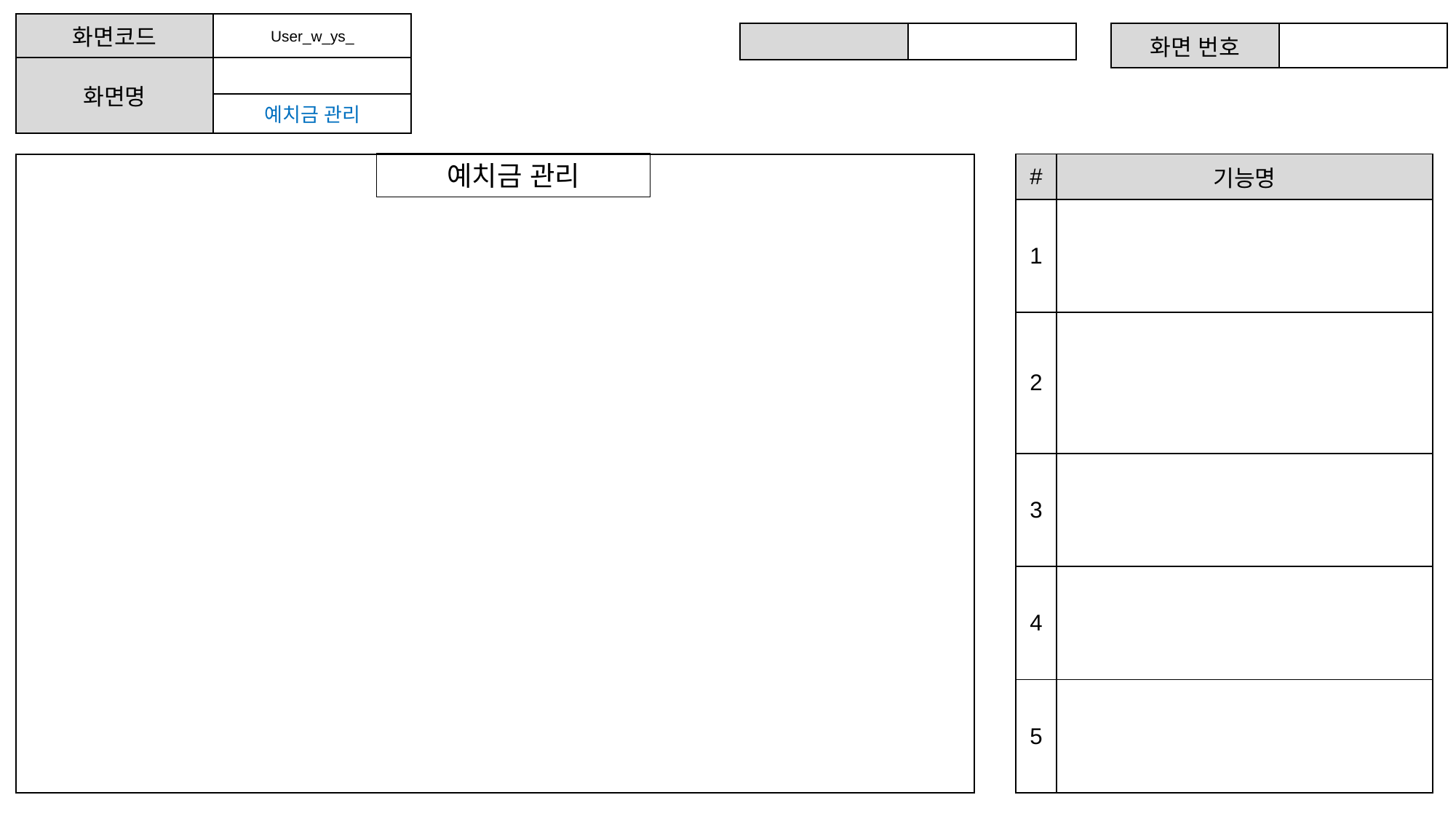

| 화면코드 | User\_w\_ys\_ |
| --- | --- |
| 화면명 |  |
|  | 예치금 관리 |
|  |  |
| --- | --- |
| 화면 번호 |  |
| --- | --- |
예치금 관리

| # | 기능명 |
| --- | --- |
| 1 |  |
| 2 |  |
| 3 |  |
| 4 |  |
| 5 |  |